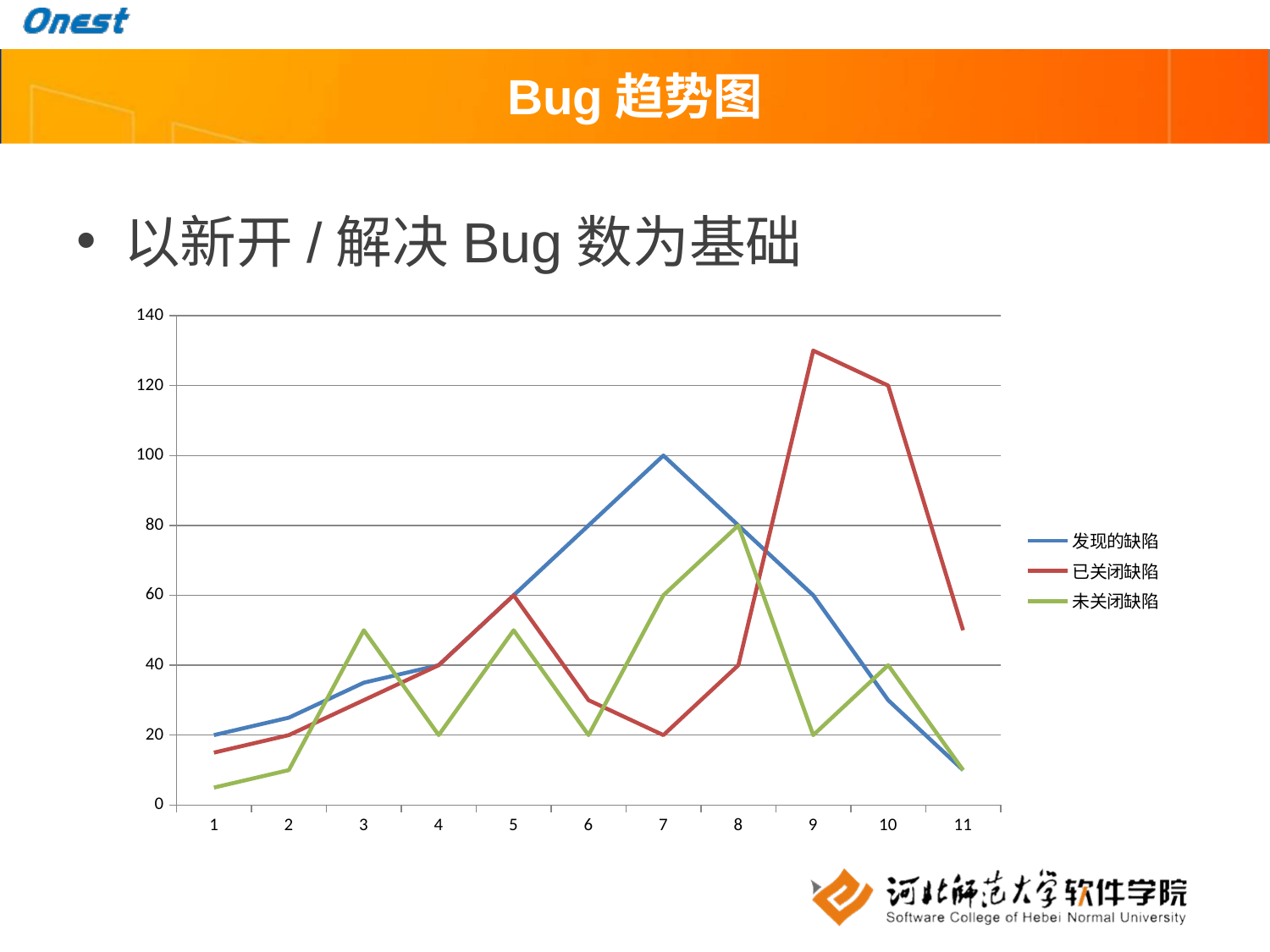

# Bug趋势图
以新开/解决Bug数为基础

### Chart

| Category | 发现的缺陷 | 已关闭缺陷 | 未关闭缺陷 |
|---|---|---|---|